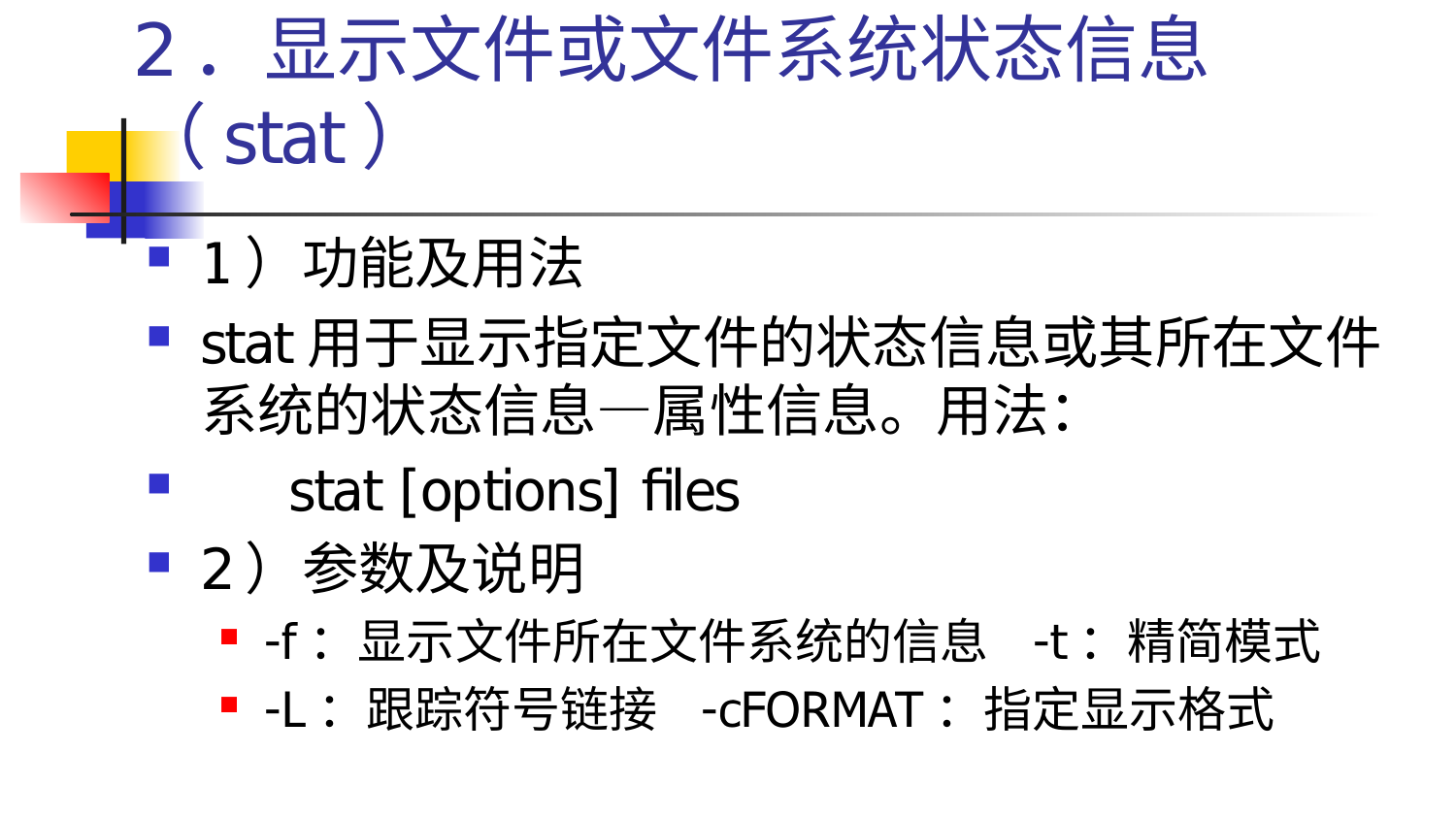

# 2．显示文件或文件系统状态信息（stat）
1）功能及用法
stat用于显示指定文件的状态信息或其所在文件系统的状态信息—属性信息。用法：
     stat [options] files
2）参数及说明
-f：显示文件所在文件系统的信息   -t：精简模式
-L：跟踪符号链接	-cFORMAT：指定显示格式